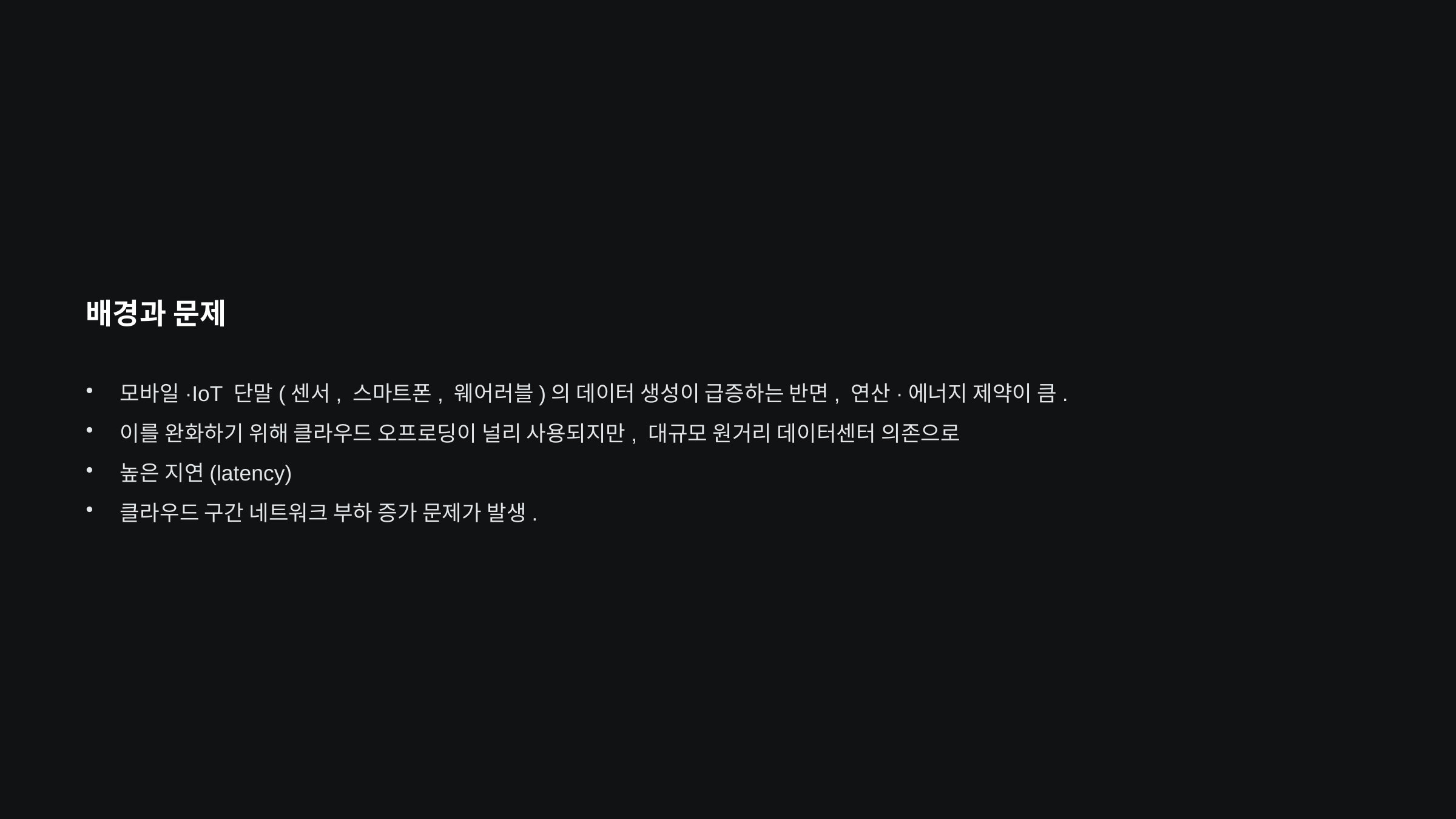

배경과 문제
모바일·IoT 단말(센서, 스마트폰, 웨어러블)의 데이터 생성이 급증하는 반면, 연산·에너지 제약이 큼.
이를 완화하기 위해 클라우드 오프로딩이 널리 사용되지만, 대규모 원거리 데이터센터 의존으로
높은 지연(latency)
클라우드 구간 네트워크 부하 증가 문제가 발생.